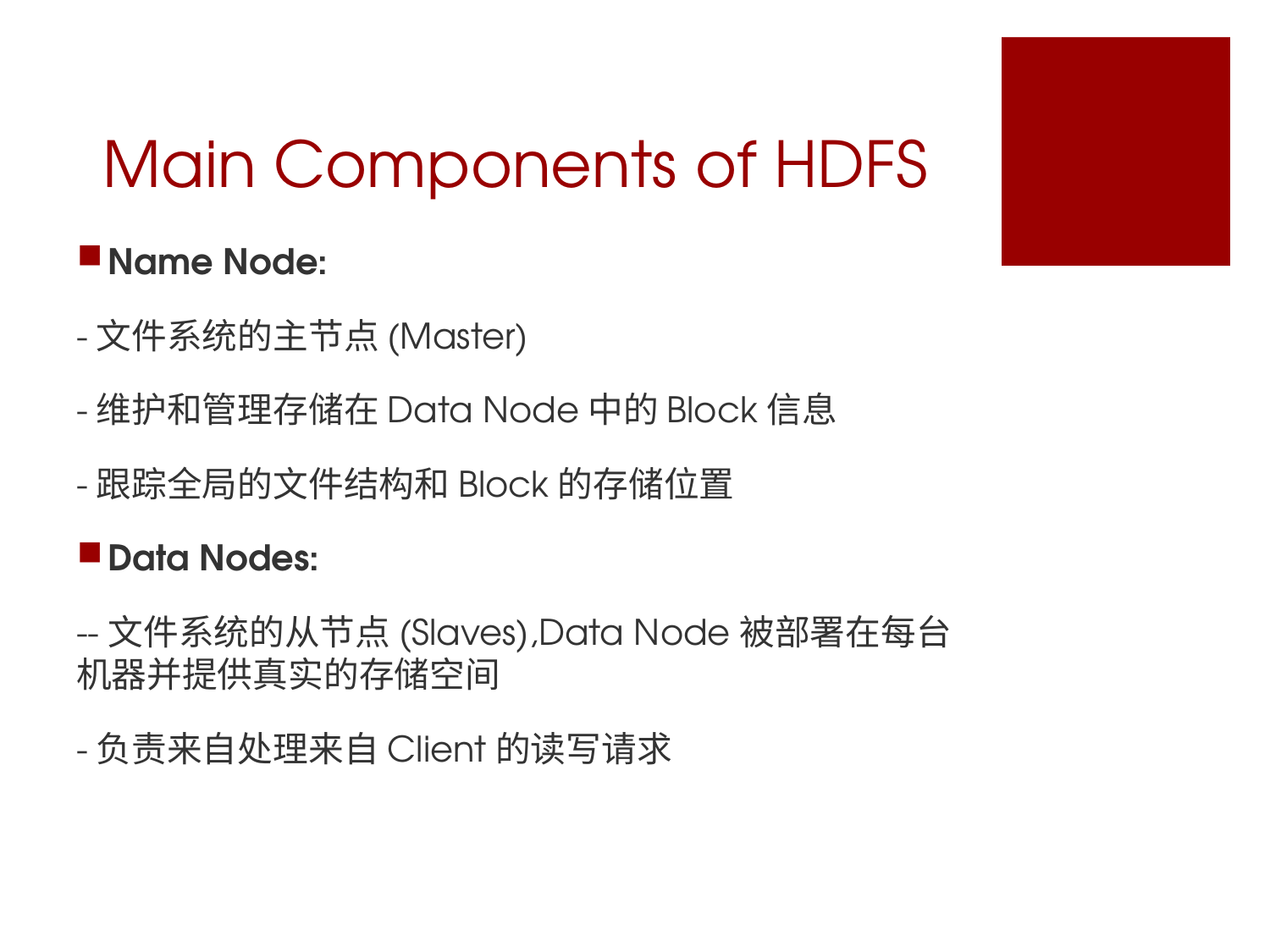

# Main Components of HDFS
Name Node:
-文件系统的主节点(Master)
-维护和管理存储在Data Node中的Block信息
-跟踪全局的文件结构和Block的存储位置
Data Nodes:
--文件系统的从节点(Slaves),Data Node被部署在每台机器并提供真实的存储空间
-负责来自处理来自Client的读写请求